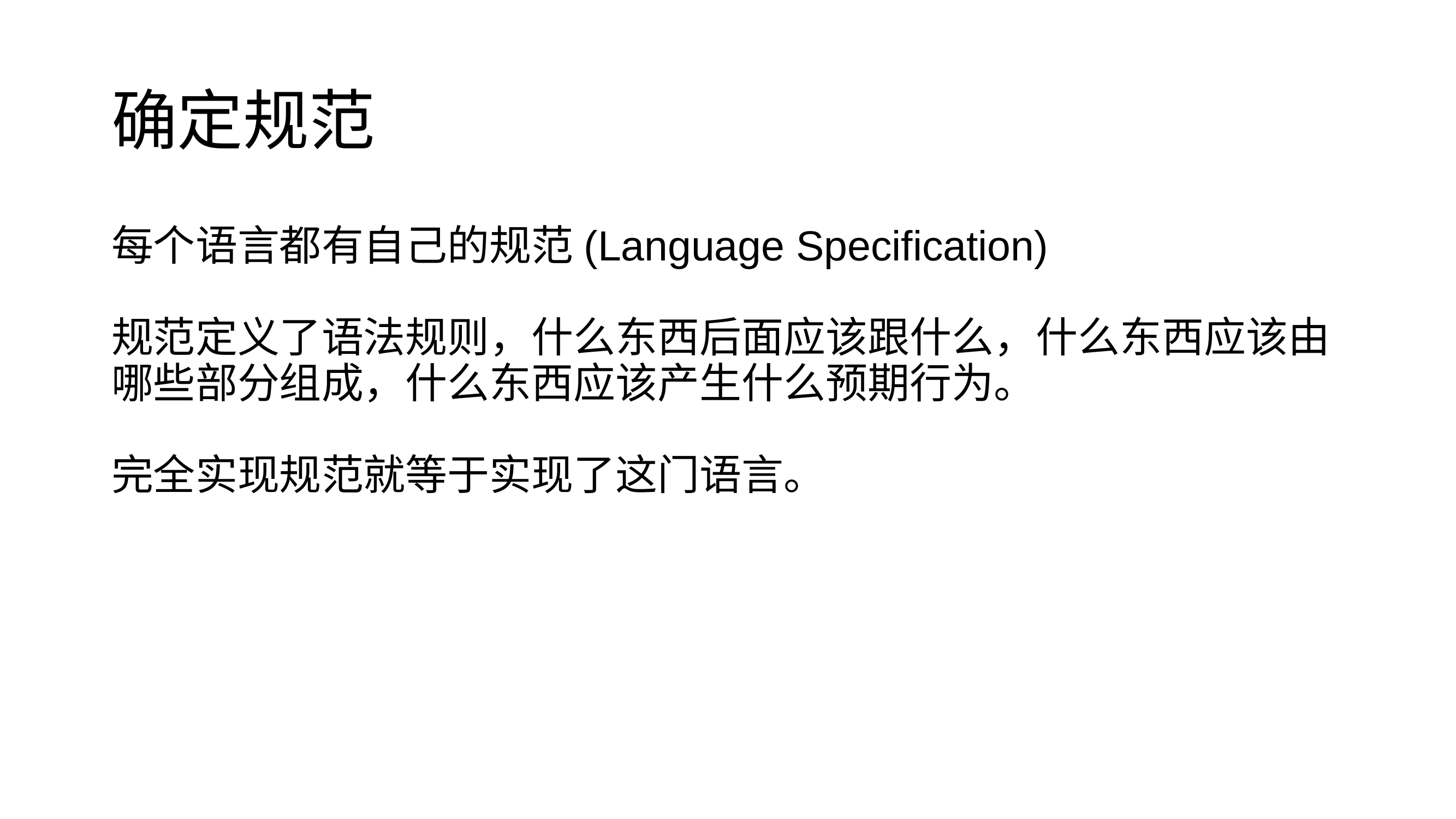

确定规范
每个语言都有自己的规范(Language Specification)

规范定义了语法规则，什么东西后面应该跟什么，什么东西应该由哪些部分组成，什么东西应该产生什么预期行为。

完全实现规范就等于实现了这门语言。